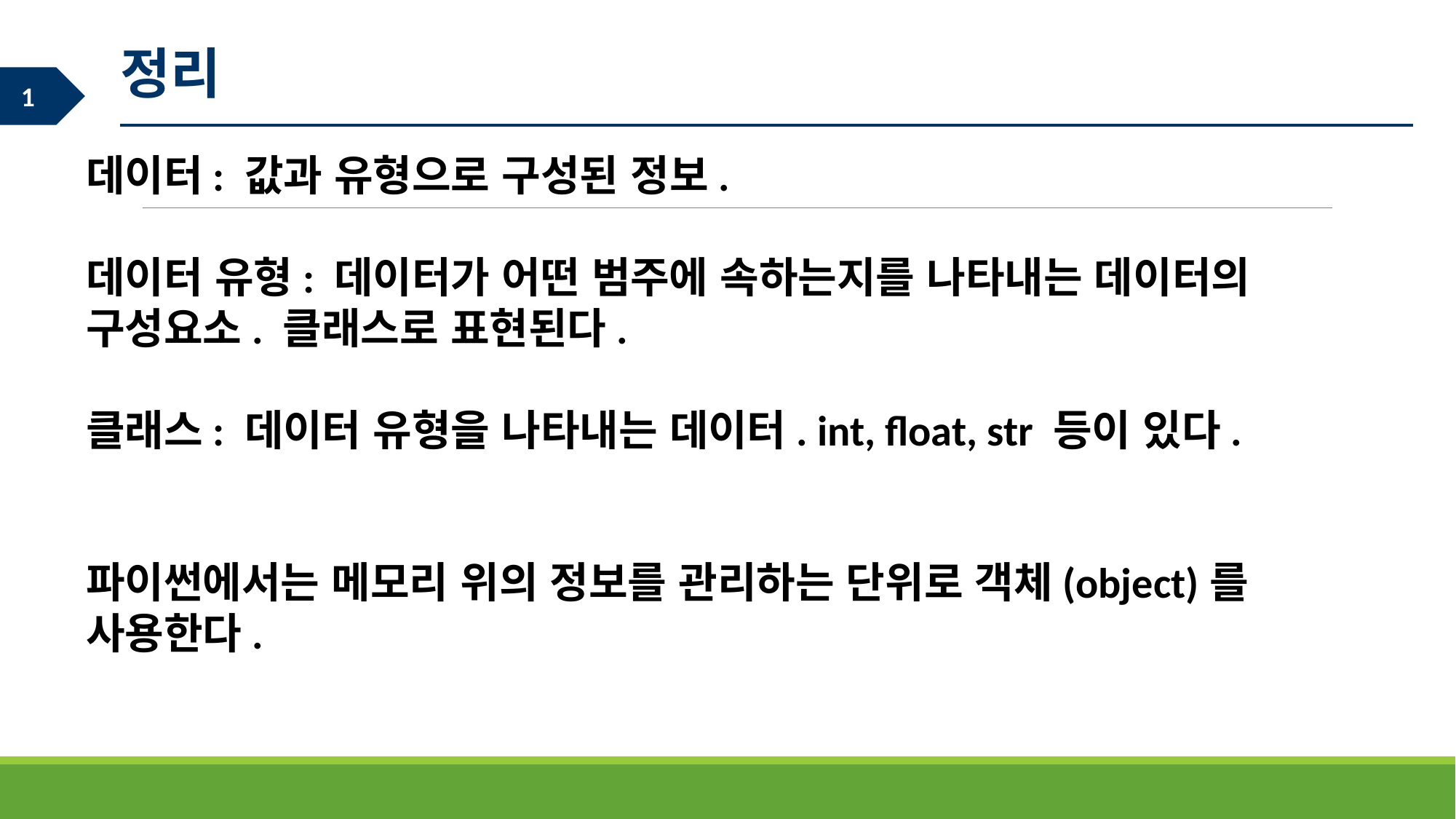

정리
데이터: 값과 유형으로 구성된 정보.

데이터 유형: 데이터가 어떤 범주에 속하는지를 나타내는 데이터의 구성요소. 클래스로 표현된다.

클래스: 데이터 유형을 나타내는 데이터. int, float, str 등이 있다.

파이썬에서는 메모리 위의 정보를 관리하는 단위로 객체(object)를 사용한다.